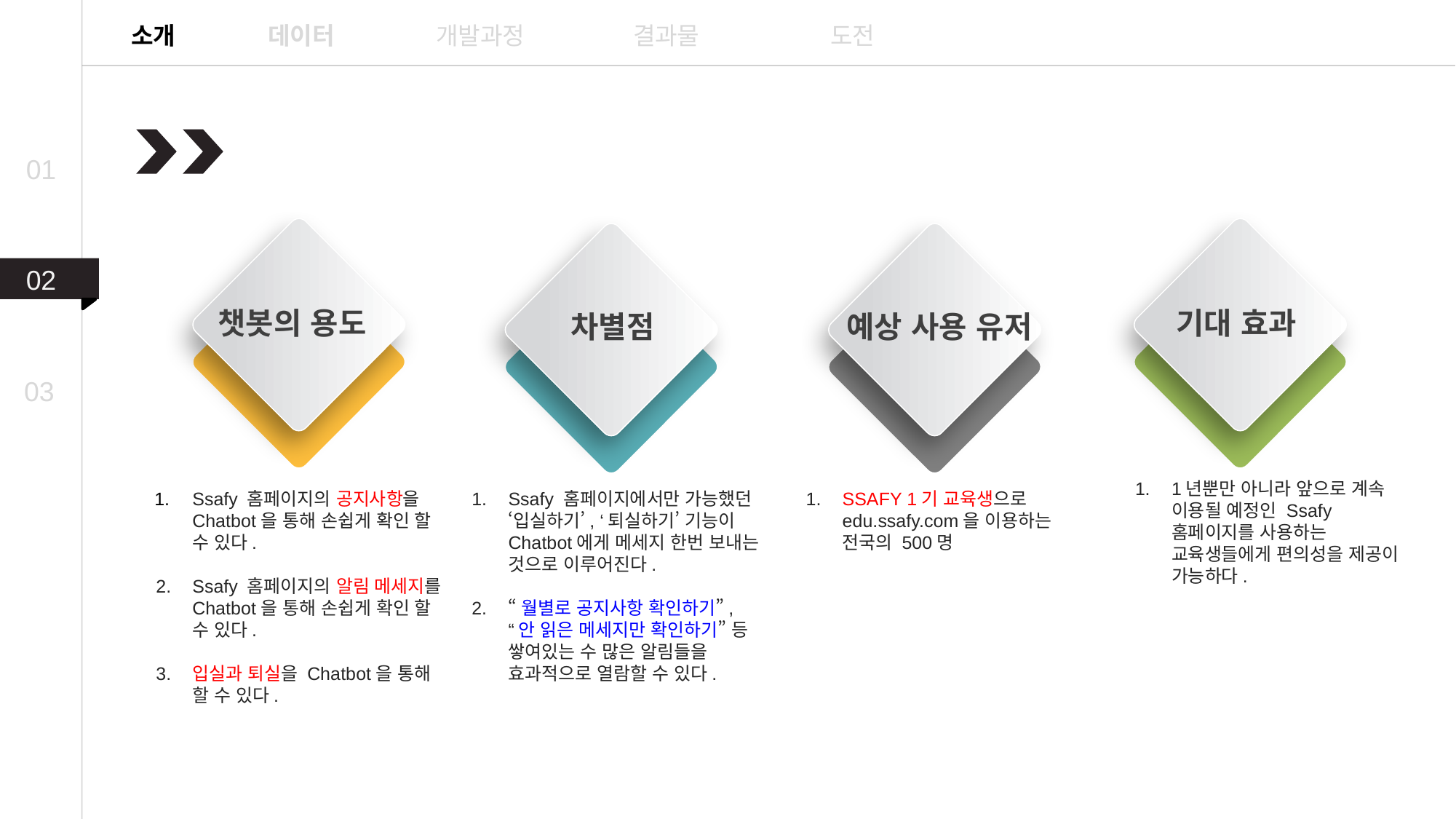

소개
데이터
개발과정
결과물
도전

01

02

기대 효과
챗봇의 용도

차별점
예상 사용 유저

03
1년뿐만 아니라 앞으로 계속 이용될 예정인 Ssafy 홈페이지를 사용하는 교육생들에게 편의성을 제공이 가능하다.
Ssafy 홈페이지에서만 가능했던 ‘입실하기’, ‘퇴실하기’ 기능이 Chatbot에게 메세지 한번 보내는 것으로 이루어진다.

“월별로 공지사항 확인하기”,
“안 읽은 메세지만 확인하기” 등 쌓여있는 수 많은 알림들을 효과적으로 열람할 수 있다.

SSAFY 1기 교육생으로 edu.ssafy.com을 이용하는 전국의 500명
Ssafy 홈페이지의 공지사항을 Chatbot을 통해 손쉽게 확인 할 수 있다.

Ssafy 홈페이지의 알림 메세지를 Chatbot을 통해 손쉽게 확인 할 수 있다.

입실과 퇴실을 Chatbot을 통해 할 수 있다.